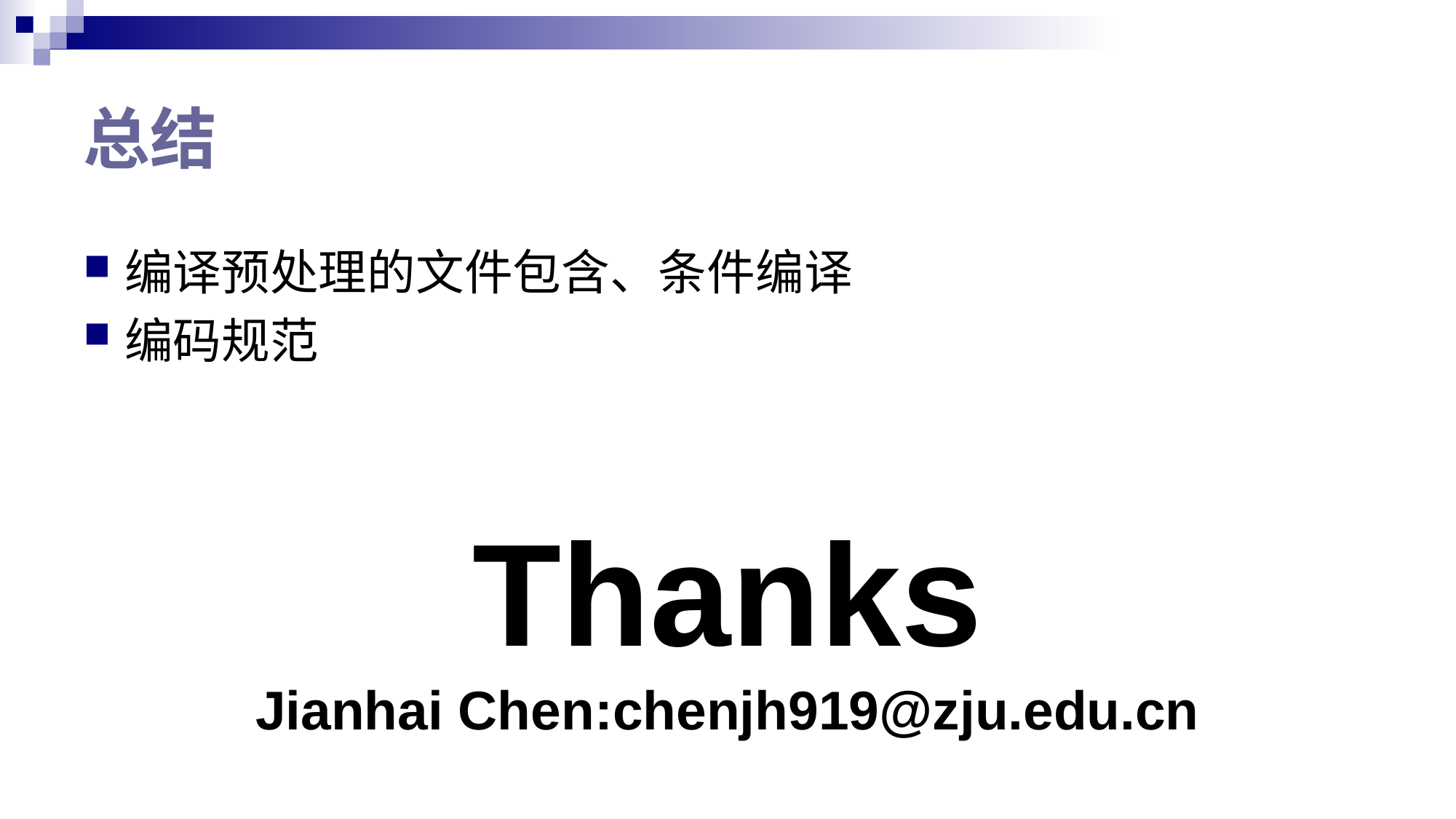

# 总结
编译预处理的文件包含、条件编译
编码规范
Thanks
Jianhai Chen:chenjh919@zju.edu.cn